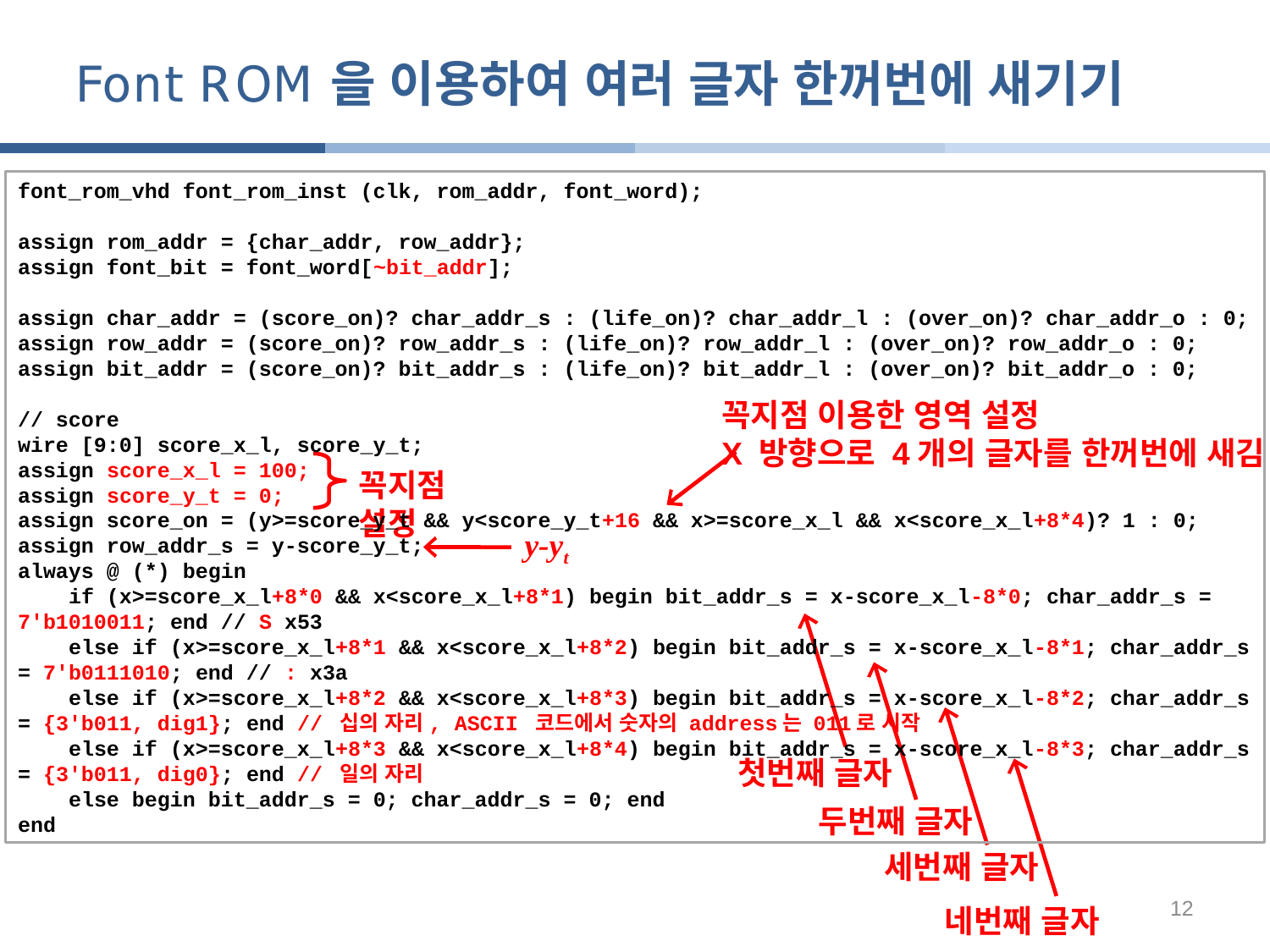

# Font ROM을 이용하여 여러 글자 한꺼번에 새기기
font_rom_vhd font_rom_inst (clk, rom_addr, font_word);

assign rom_addr = {char_addr, row_addr};
assign font_bit = font_word[~bit_addr];

assign char_addr = (score_on)? char_addr_s : (life_on)? char_addr_l : (over_on)? char_addr_o : 0;
assign row_addr = (score_on)? row_addr_s : (life_on)? row_addr_l : (over_on)? row_addr_o : 0;
assign bit_addr = (score_on)? bit_addr_s : (life_on)? bit_addr_l : (over_on)? bit_addr_o : 0;

// score
wire [9:0] score_x_l, score_y_t;
assign score_x_l = 100;
assign score_y_t = 0;
assign score_on = (y>=score_y_t && y<score_y_t+16 && x>=score_x_l && x<score_x_l+8*4)? 1 : 0;
assign row_addr_s = y-score_y_t;
always @ (*) begin
    if (x>=score_x_l+8*0 && x<score_x_l+8*1) begin bit_addr_s = x-score_x_l-8*0; char_addr_s = 7'b1010011; end // S x53
    else if (x>=score_x_l+8*1 && x<score_x_l+8*2) begin bit_addr_s = x-score_x_l-8*1; char_addr_s = 7'b0111010; end // : x3a
    else if (x>=score_x_l+8*2 && x<score_x_l+8*3) begin bit_addr_s = x-score_x_l-8*2; char_addr_s = {3'b011, dig1}; end // 십의 자리, ASCII 코드에서 숫자의 address는 011로 시작
    else if (x>=score_x_l+8*3 && x<score_x_l+8*4) begin bit_addr_s = x-score_x_l-8*3; char_addr_s = {3'b011, dig0}; end // 일의 자리
    else begin bit_addr_s = 0; char_addr_s = 0; end
end
꼭지점 이용한 영역 설정
X 방향으로 4개의 글자를 한꺼번에 새김

꼭지점 설정
y-yt
첫번째 글자
두번째 글자
세번째 글자
12
네번째 글자